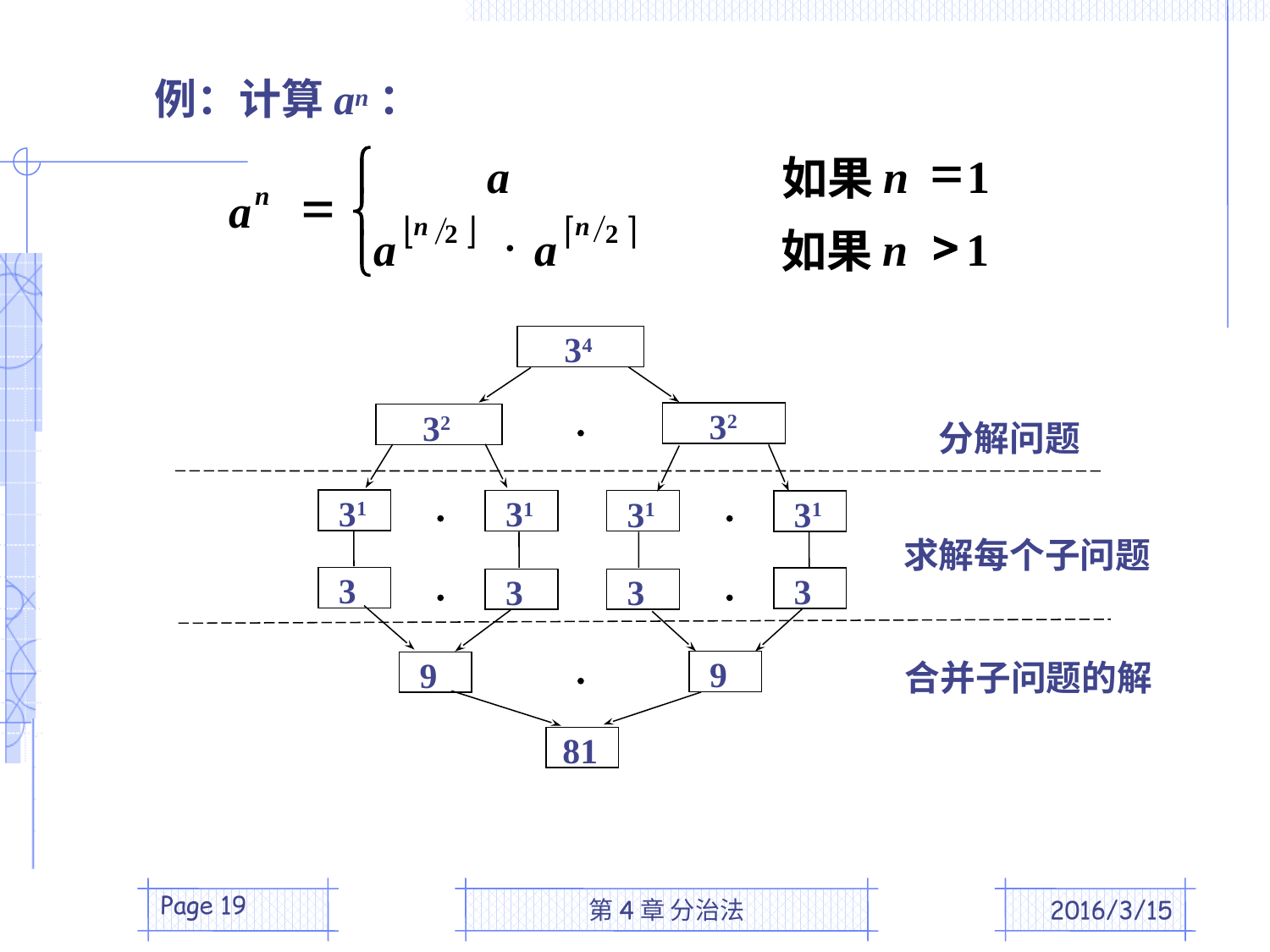

例：计算an：

=

a
n
1
如果
=
n
a

n
n

⋅

>
2
2

a
a
n
1
如果

     34

     32
     32
分解问题

  31
  31
  31
  31

求解每个子问题
  3
  3
  3
  3

  9
  9
合并子问题的解

 81
⋅

⋅
⋅
⋅
⋅
⋅
Page 19
第4章 分治法
2016/3/15